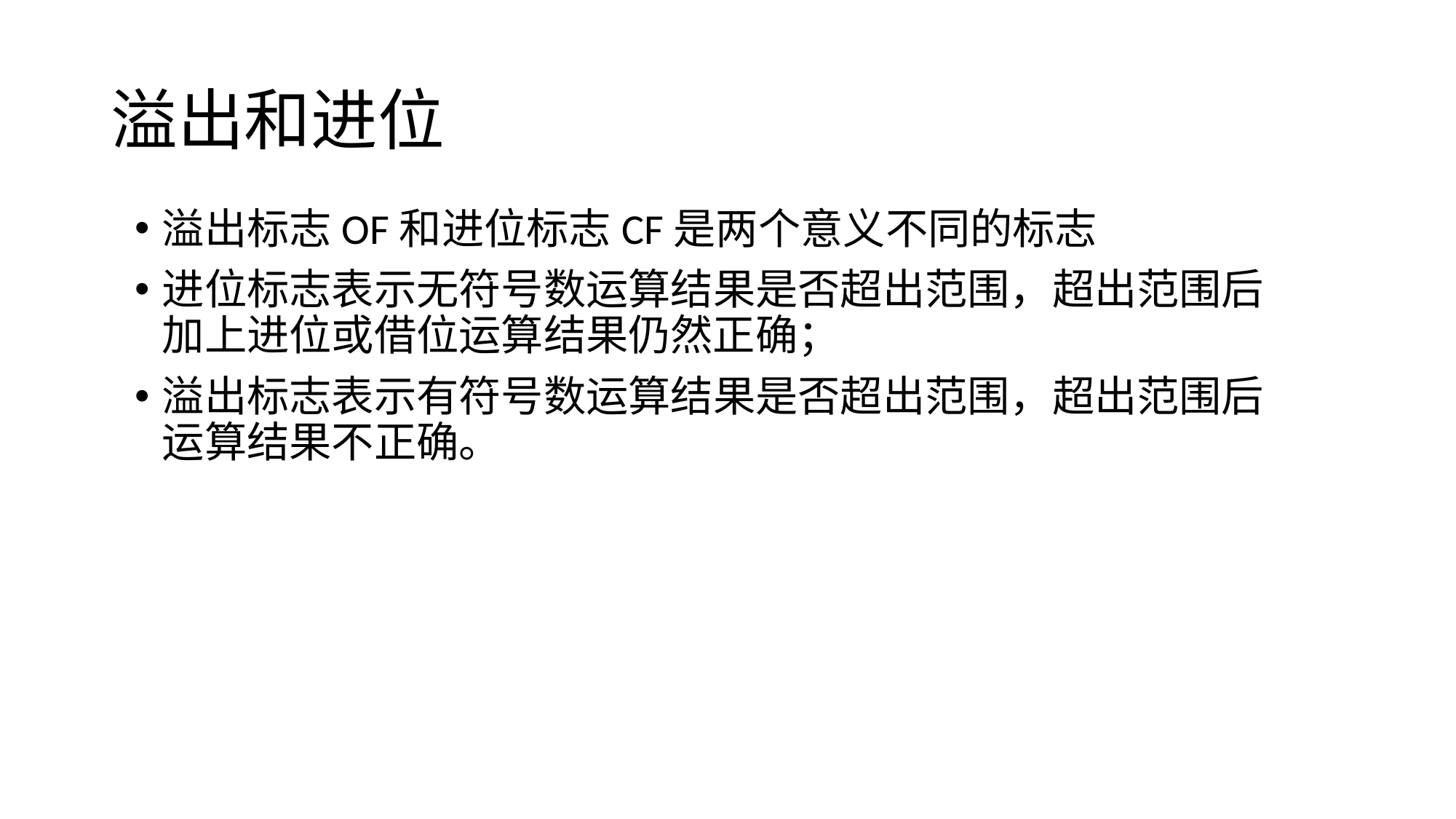

# 溢出和进位
溢出标志OF和进位标志CF是两个意义不同的标志
进位标志表示无符号数运算结果是否超出范围，超出范围后加上进位或借位运算结果仍然正确；
溢出标志表示有符号数运算结果是否超出范围，超出范围后运算结果不正确。